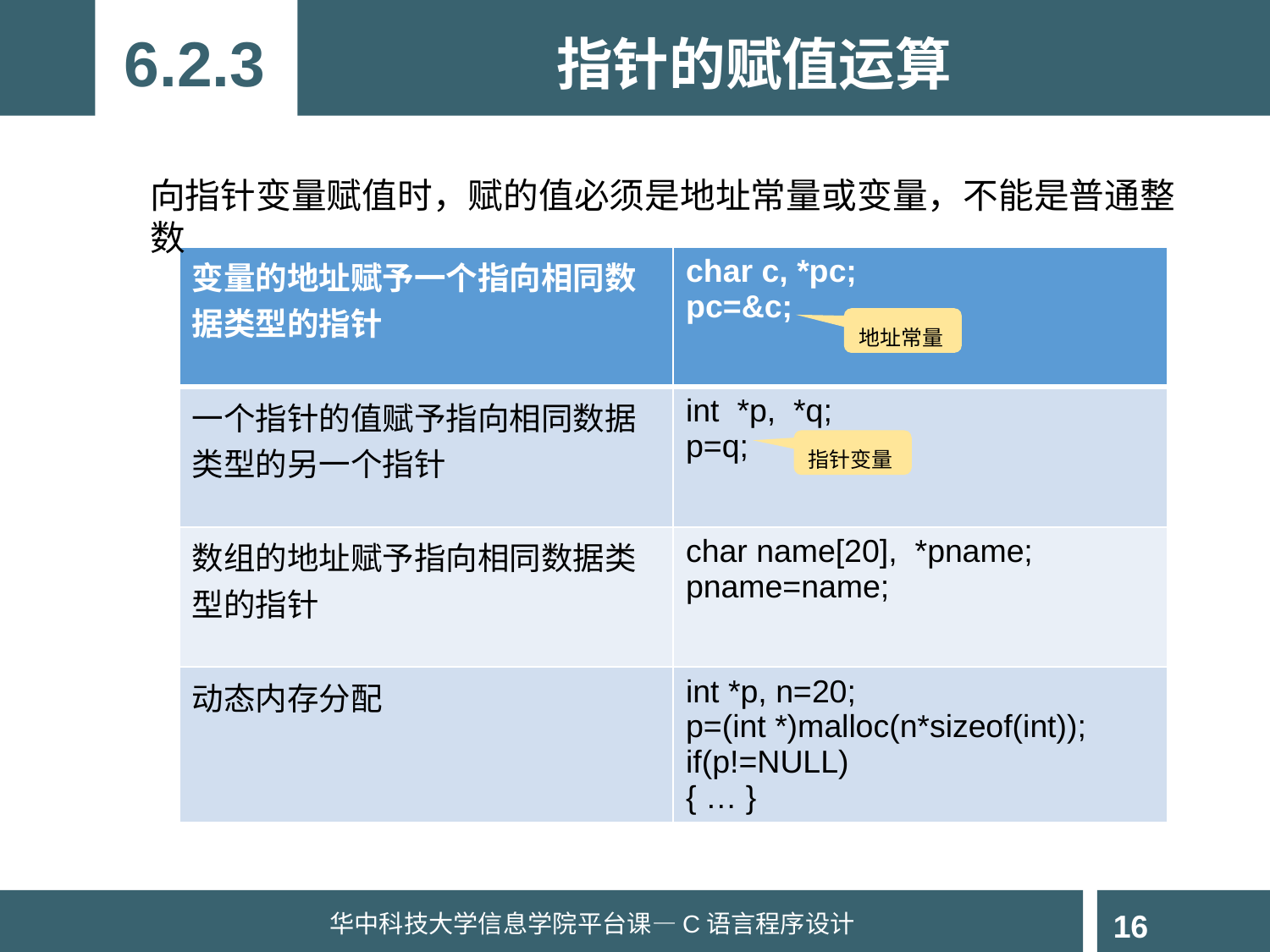

6.2.3
指针的赋值运算
向指针变量赋值时，赋的值必须是地址常量或变量，不能是普通整数
| 变量的地址赋予一个指向相同数据类型的指针 | char c, \*pc; pc=&c; |
| --- | --- |
| 一个指针的值赋予指向相同数据类型的另一个指针 | int \*p, \*q; p=q; |
| 数组的地址赋予指向相同数据类型的指针 | char name[20], \*pname; pname=name; |
| 动态内存分配 | int \*p, n=20; p=(int \*)malloc(n\*sizeof(int)); if(p!=NULL) { … } |
地址常量
指针变量